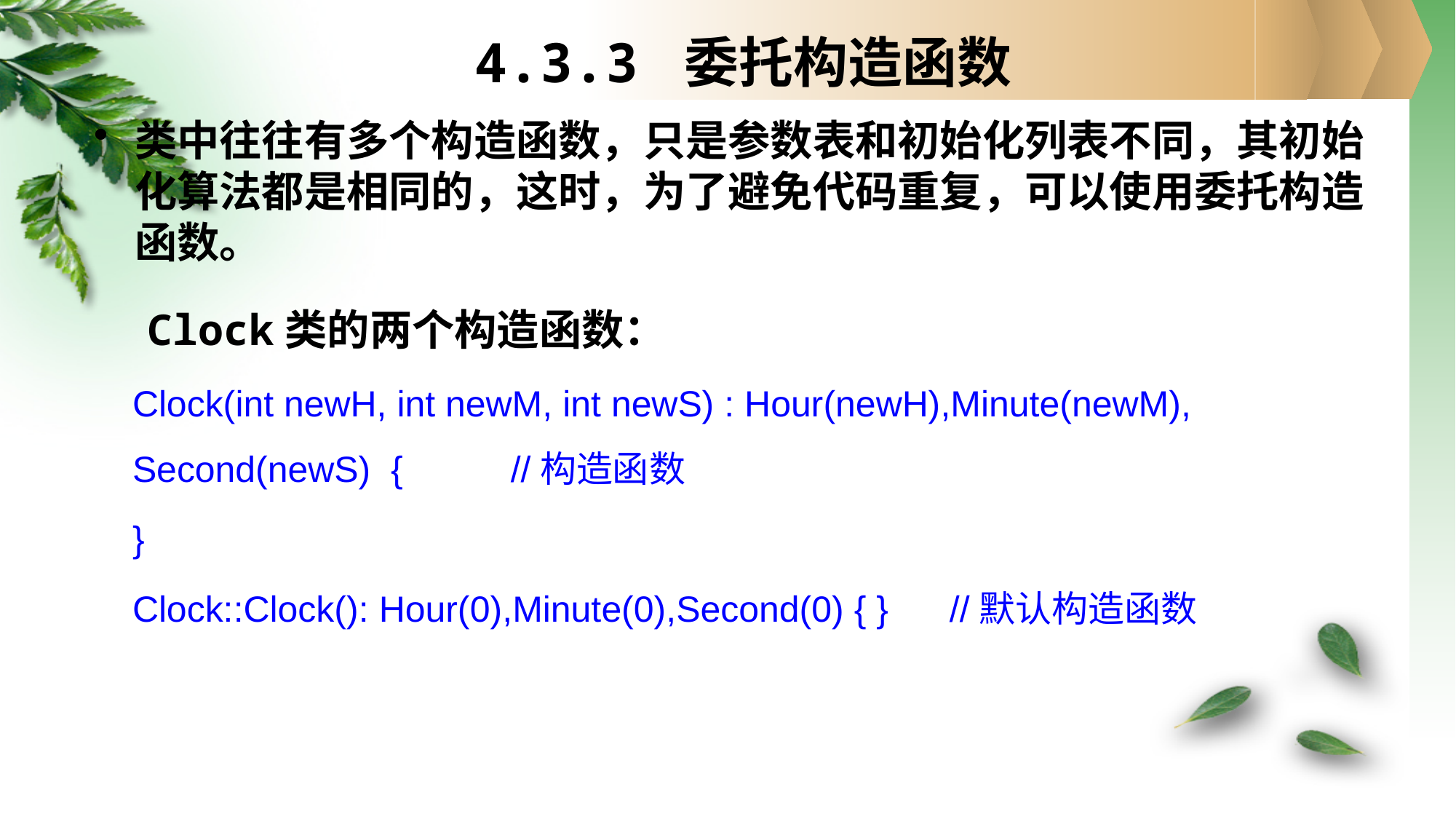

# 4.3.3 委托构造函数
类中往往有多个构造函数，只是参数表和初始化列表不同，其初始化算法都是相同的，这时，为了避免代码重复，可以使用委托构造函数。
  Clock类的两个构造函数：
Clock(int newH, int newM, int newS) : Hour(newH),Minute(newM),  Second(newS)  {	     //构造函数
}
Clock::Clock(): Hour(0),Minute(0),Second(0) { }      //默认构造函数